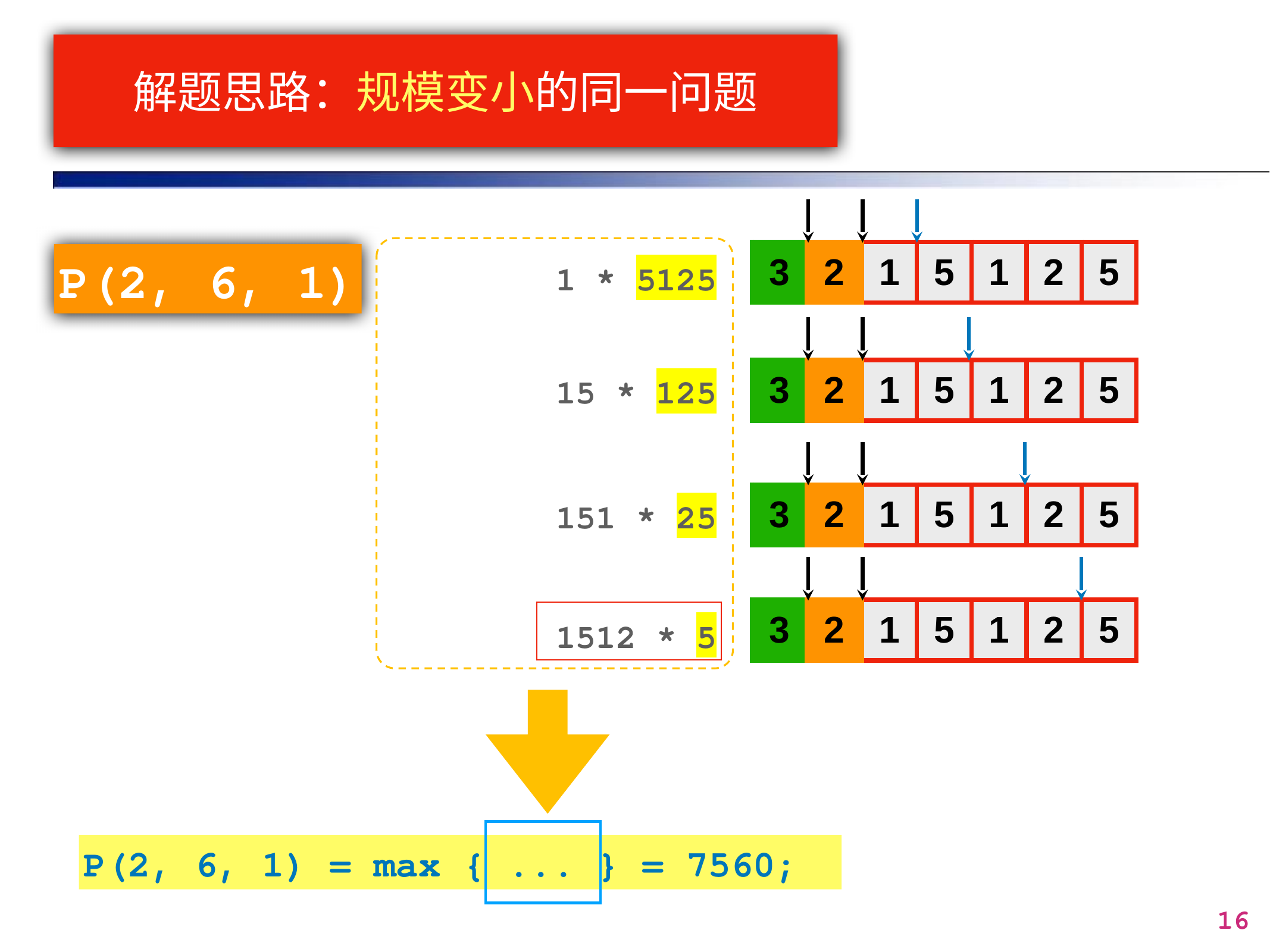

# 解题思路：规模变小的同一问题

| 3 | 2 | 1 | 5 | 1 | 2 | 5 |
| --- | --- | --- | --- | --- | --- | --- |
P(2, 6, 1)
1 * 5125
 15 * 125
151 * 25
1512 * 5

| 3 | 2 | 1 | 5 | 1 | 2 | 5 |
| --- | --- | --- | --- | --- | --- | --- |

| 3 | 2 | 1 | 5 | 1 | 2 | 5 |
| --- | --- | --- | --- | --- | --- | --- |

| 3 | 2 | 1 | 5 | 1 | 2 | 5 |
| --- | --- | --- | --- | --- | --- | --- |

P(2, 6, 1) = max { ... } = 7560;
16